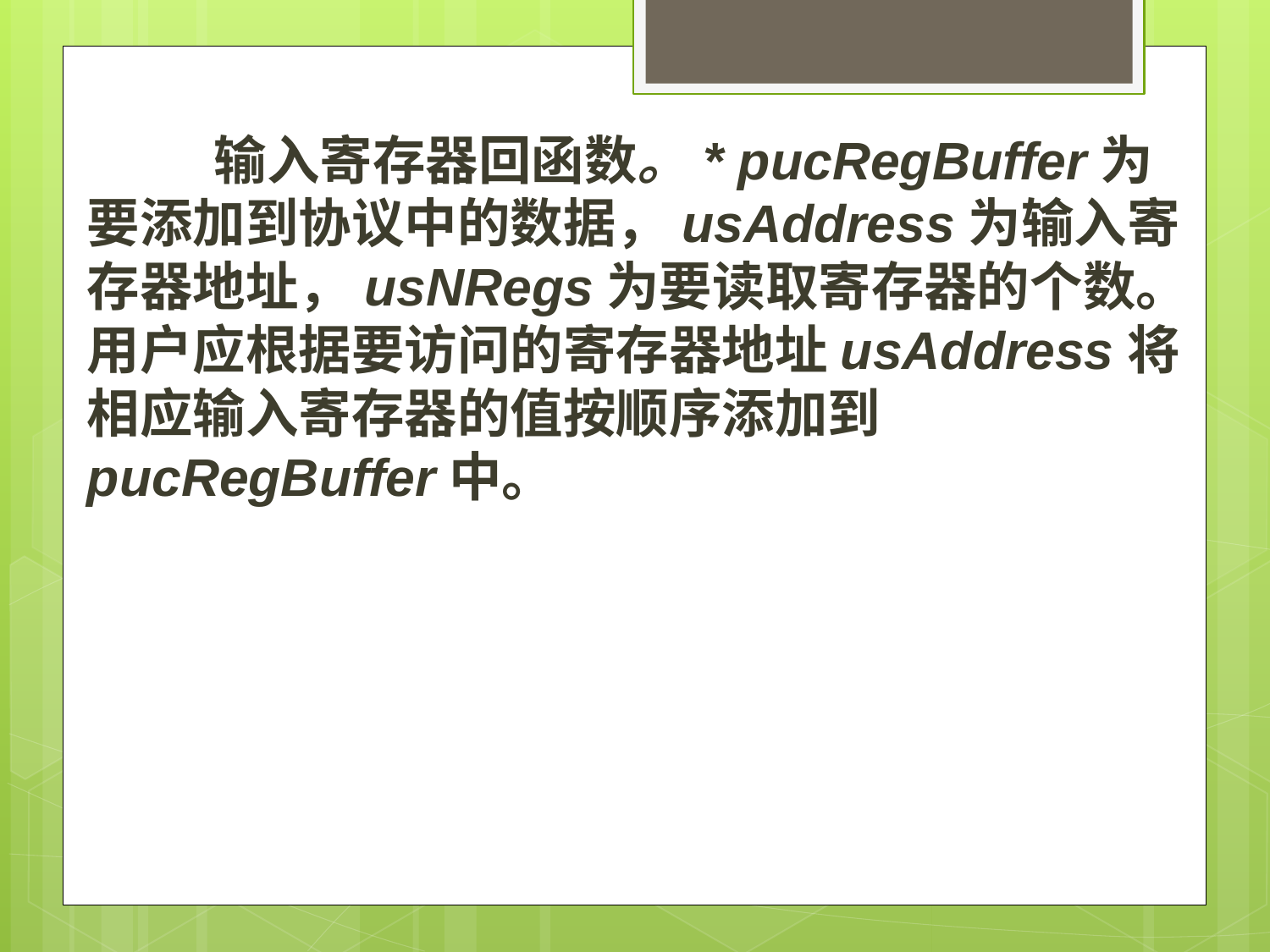

输入寄存器回函数。* pucRegBuffer为要添加到协议中的数据，usAddress为输入寄存器地址，usNRegs为要读取寄存器的个数。用户应根据要访问的寄存器地址usAddress将相应输入寄存器的值按顺序添加到pucRegBuffer中。